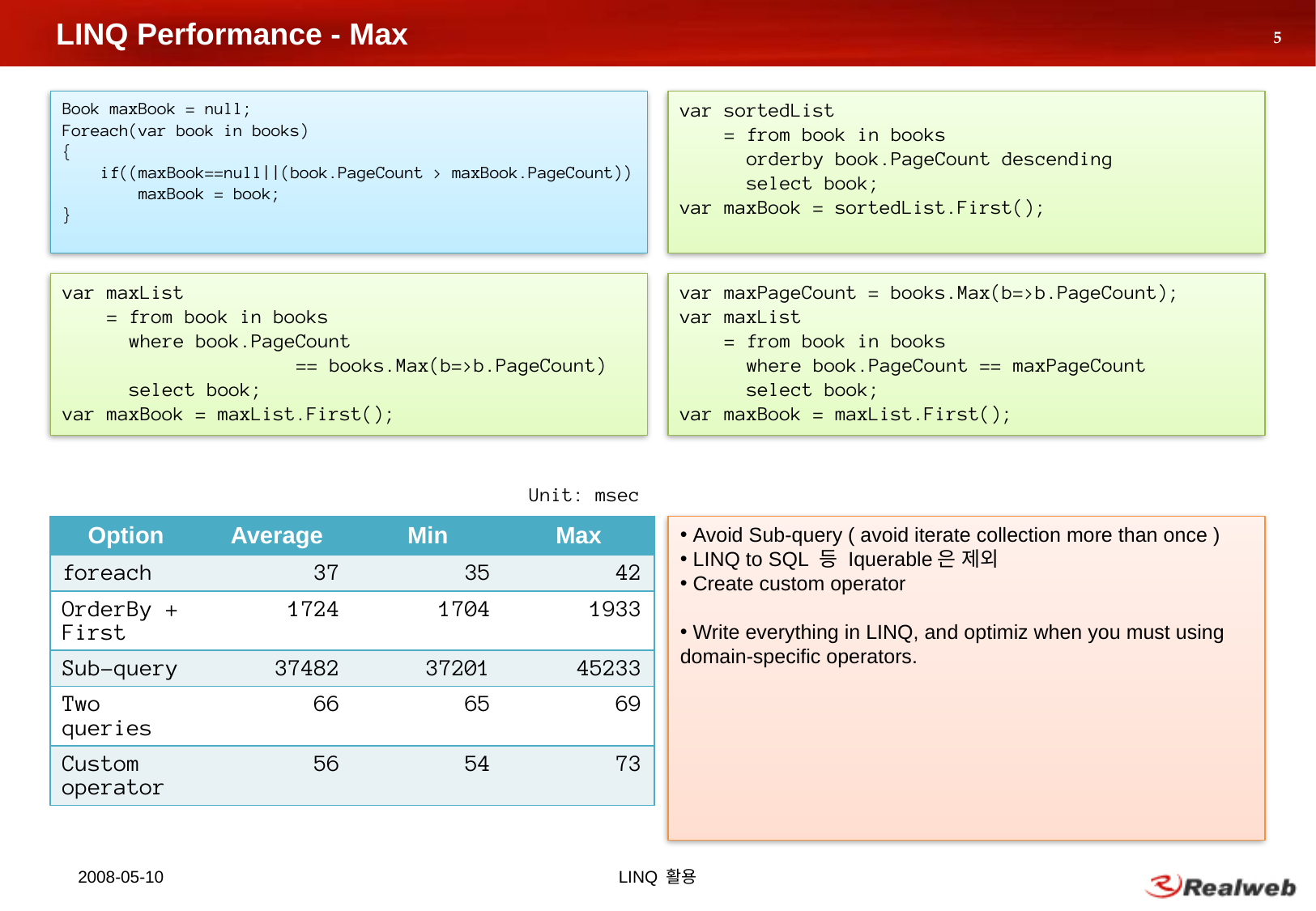

# LINQ Performance - Max
5
Book maxBook = null;
Foreach(var book in books)
{
    if((maxBook==null||(book.PageCount > maxBook.PageCount))
        maxBook = book;
}
var sortedList
    = from book in books
      orderby book.PageCount descending
      select book;
var maxBook = sortedList.First();
var maxList
    = from book in books
      where book.PageCount
                     == books.Max(b=>b.PageCount)
      select book;
var maxBook = maxList.First();
var maxPageCount = books.Max(b=>b.PageCount);
var maxList
    = from book in books
      where book.PageCount == maxPageCount
      select book;
var maxBook = maxList.First();
Unit: msec
| Option | Average | Min | Max |
| --- | --- | --- | --- |
| foreach | 37 | 35 | 42 |
| OrderBy + First | 1724 | 1704 | 1933 |
| Sub-query | 37482 | 37201 | 45233 |
| Two queries | 66 | 65 | 69 |
| Custom operator | 56 | 54 | 73 |
 Avoid Sub-query ( avoid iterate collection more than once )
 LINQ to SQL 등 Iquerable은 제외
 Create custom operator

 Write everything in LINQ, and optimiz when you must using domain-specific operators.

2008-05-10
LINQ 활용